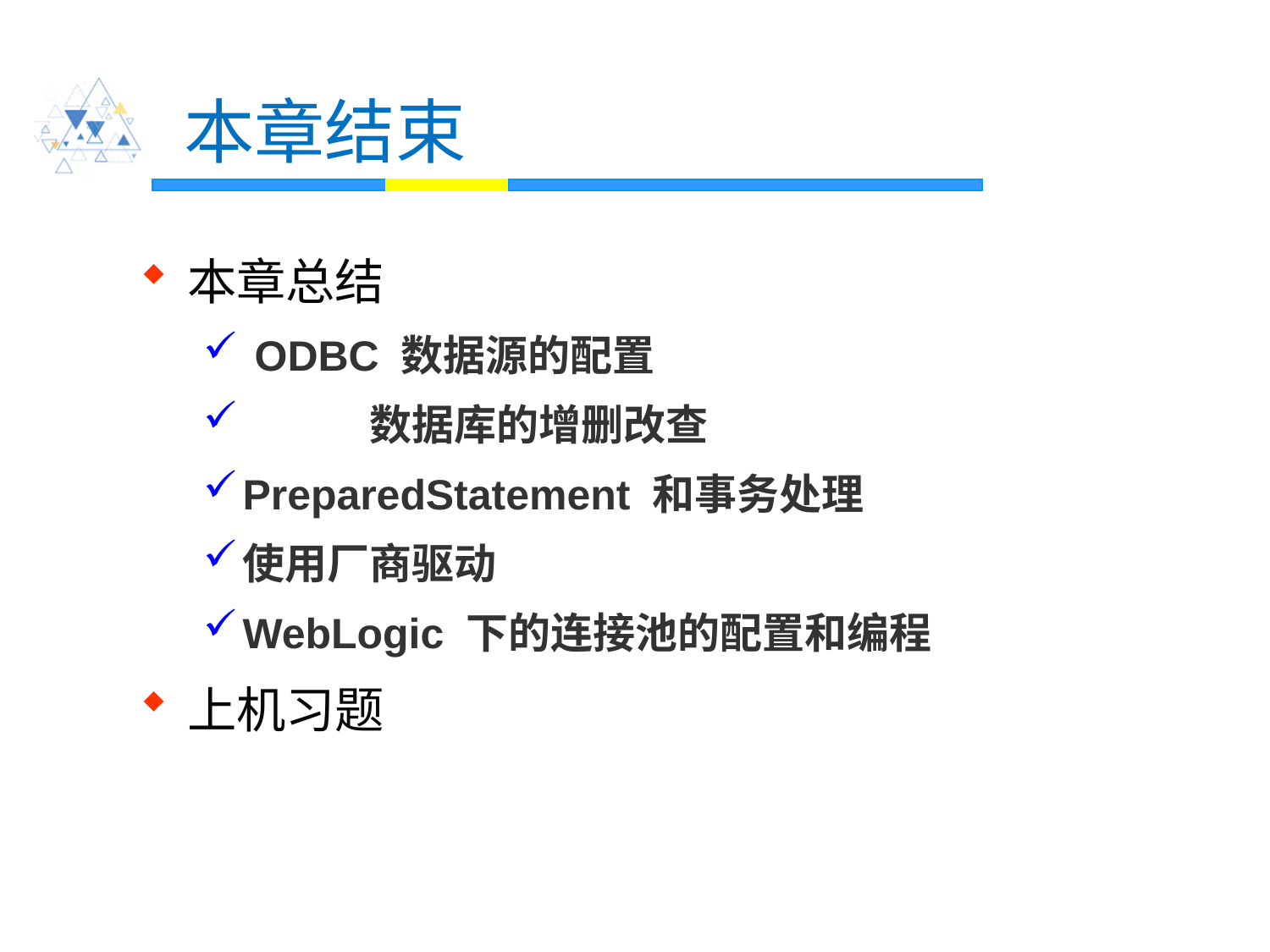

# 本章结束
本章总结
 ODBC 数据源的配置
 	数据库的增删改查
PreparedStatement 和事务处理
使用厂商驱动
WebLogic 下的连接池的配置和编程
上机习题